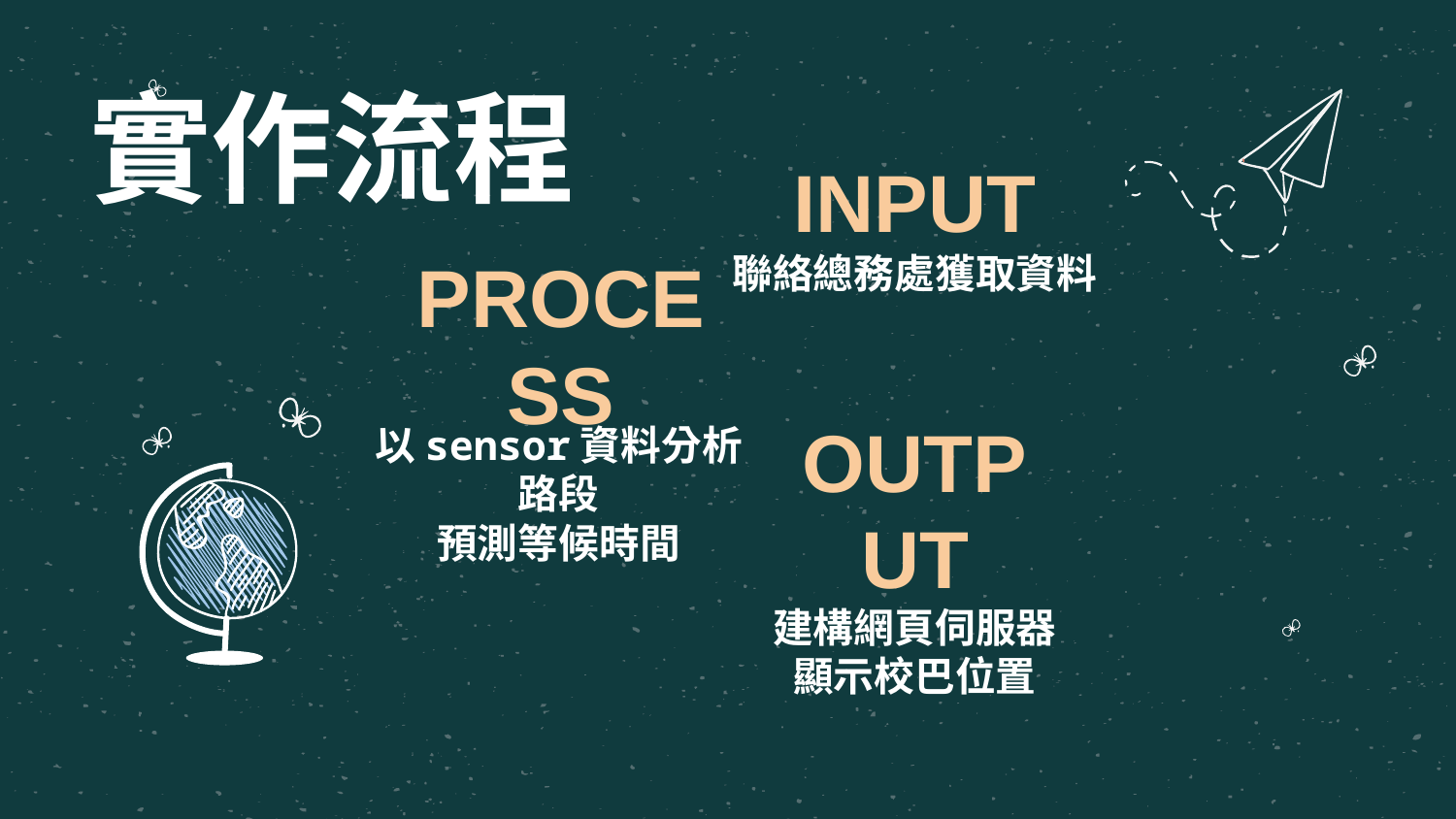

實作流程
INPUT
聯絡總務處獲取資料
PROCESS
以sensor資料分析路段
預測等候時間
OUTPUT
建構網頁伺服器
顯示校巴位置